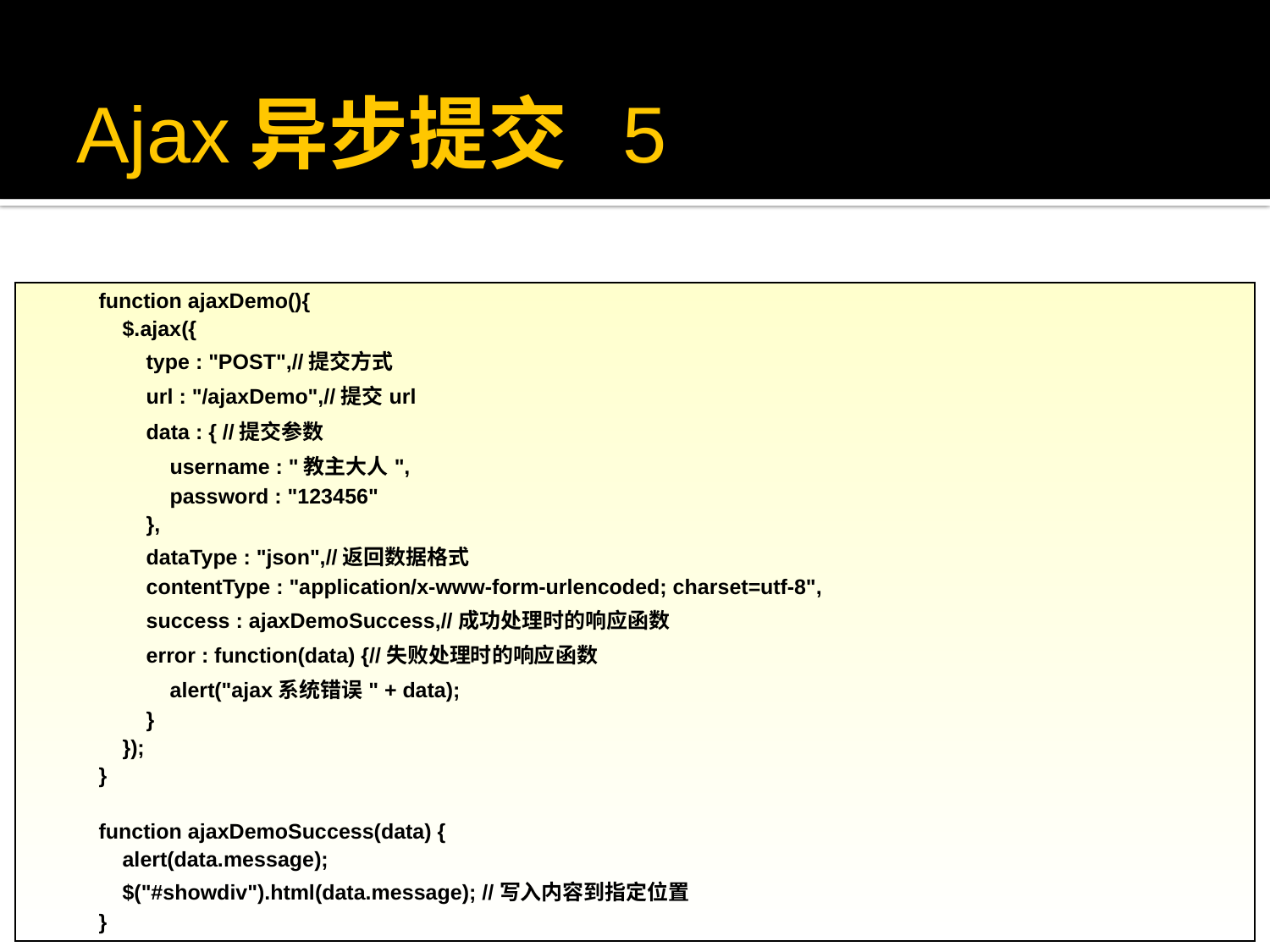

# Ajax异步提交  5
| function ajaxDemo(){ $.ajax({ type : "POST",//提交方式 url : "/ajaxDemo",//提交url data : { //提交参数 username : "教主大人", password : "123456" }, dataType : "json",//返回数据格式 contentType : "application/x-www-form-urlencoded; charset=utf-8", success : ajaxDemoSuccess,//成功处理时的响应函数 error : function(data) {//失败处理时的响应函数 alert("ajax系统错误" + data); } }); } function ajaxDemoSuccess(data) { alert(data.message); $("#showdiv").html(data.message); //写入内容到指定位置 } |
| --- |
一个ajax的前端代码示例